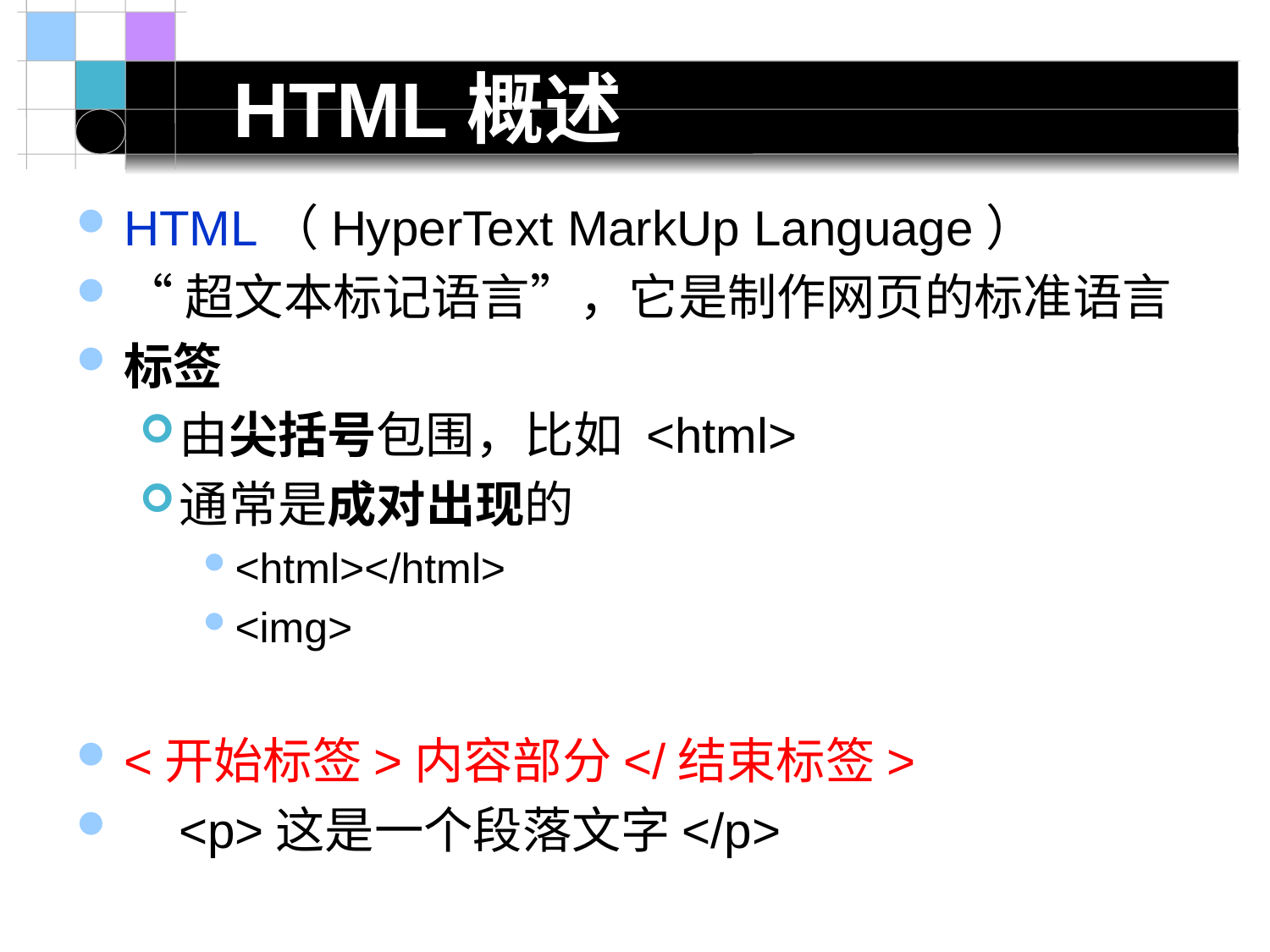

# HTML概述
HTML（HyperText MarkUp Language）
“超文本标记语言”，它是制作网页的标准语言
标签
由尖括号包围，比如 <html>
通常是成对出现的
<html></html>
<img>

<开始标签>内容部分</结束标签>
    <p>这是一个段落文字</p>